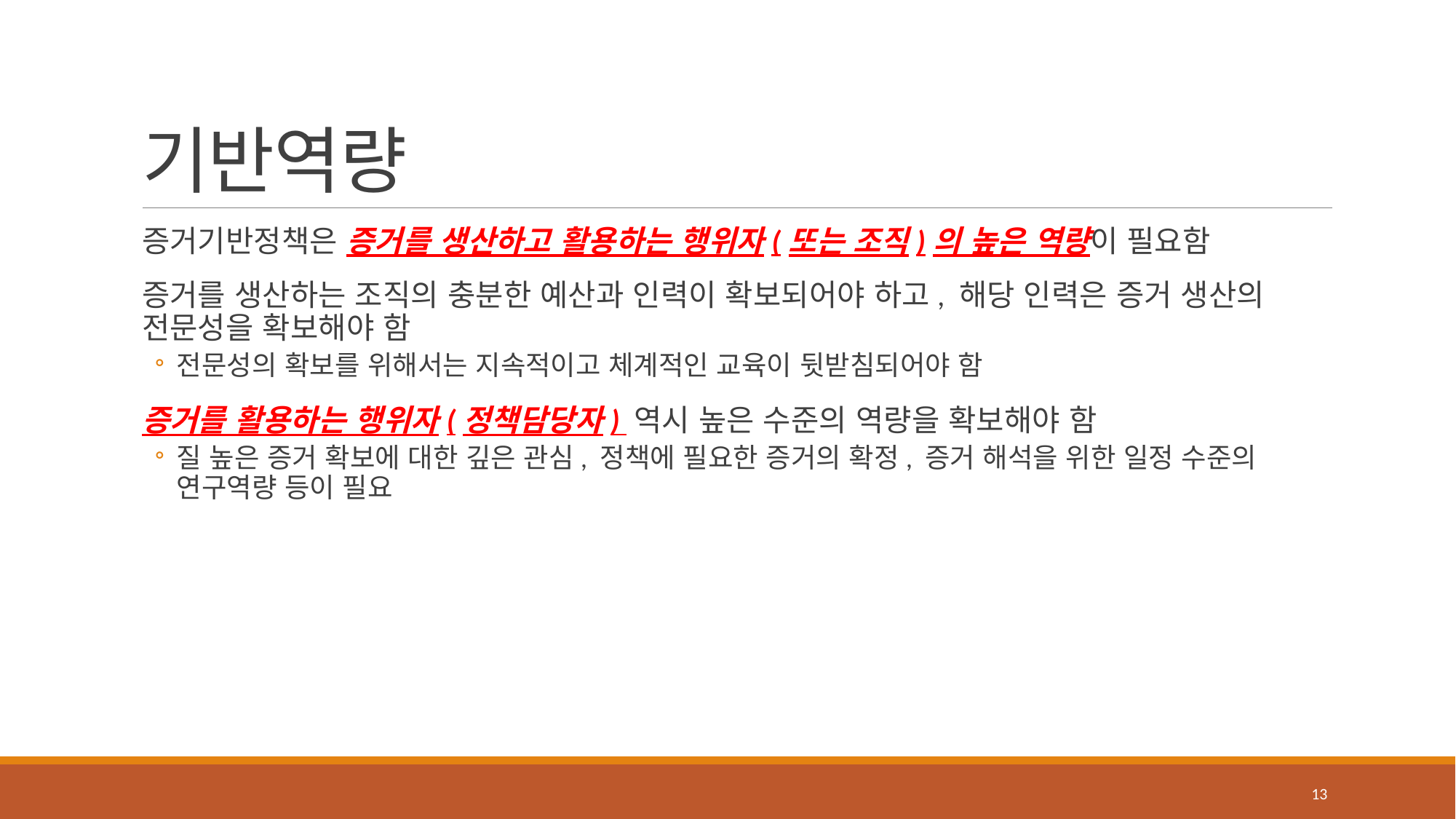

# 기반역량
증거기반정책은 증거를 생산하고 활용하는 행위자(또는 조직)의 높은 역량이 필요함
증거를 생산하는 조직의 충분한 예산과 인력이 확보되어야 하고, 해당 인력은 증거 생산의 전문성을 확보해야 함
전문성의 확보를 위해서는 지속적이고 체계적인 교육이 뒷받침되어야 함
증거를 활용하는 행위자(정책담당자) 역시 높은 수준의 역량을 확보해야 함
질 높은 증거 확보에 대한 깊은 관심, 정책에 필요한 증거의 확정, 증거 해석을 위한 일정 수준의 연구역량 등이 필요
13